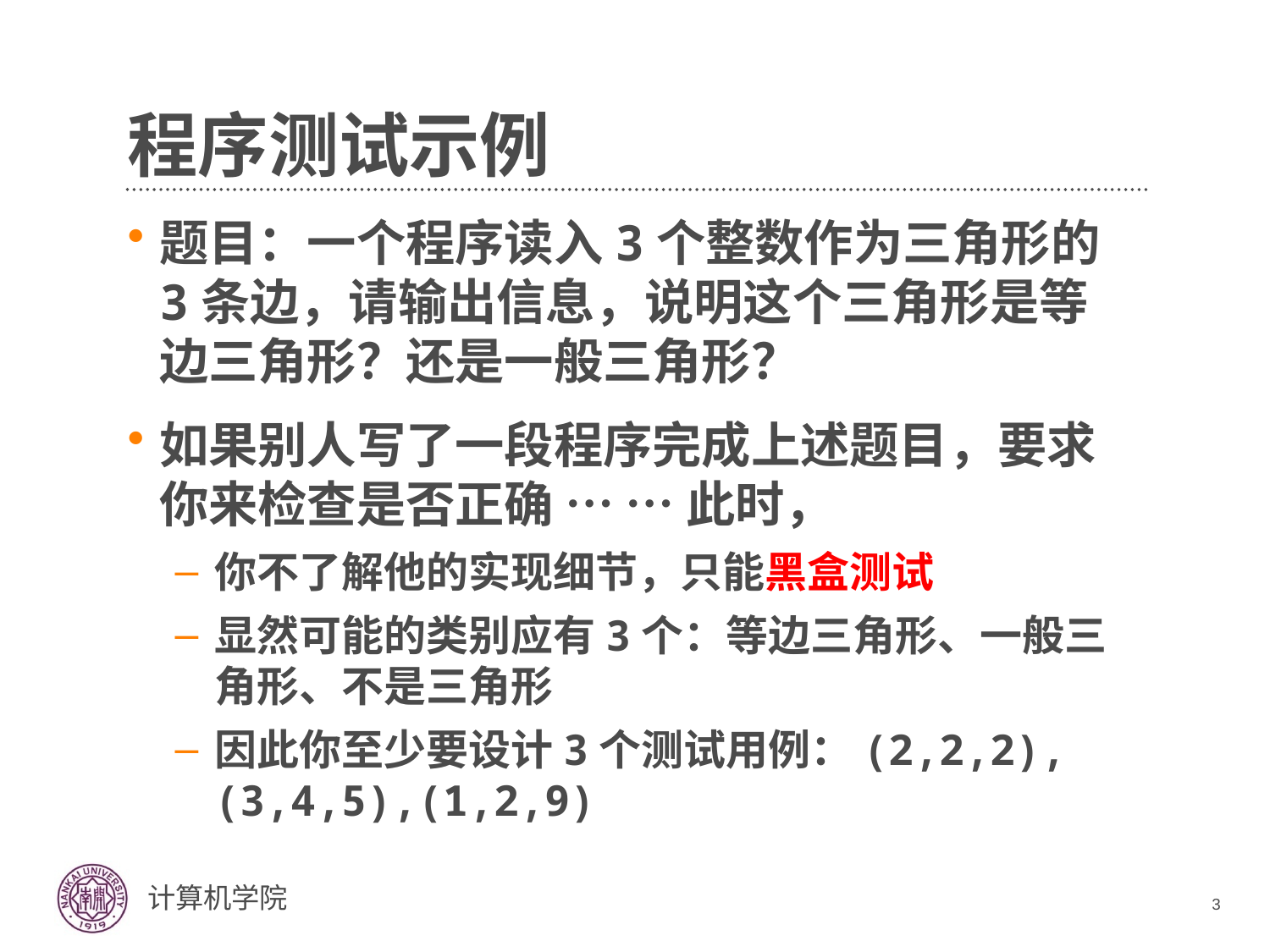

# 程序测试示例
题目：一个程序读入3个整数作为三角形的3条边，请输出信息，说明这个三角形是等边三角形？还是一般三角形？
如果别人写了一段程序完成上述题目，要求你来检查是否正确 … … 此时，
你不了解他的实现细节，只能黑盒测试
显然可能的类别应有3个：等边三角形、一般三角形、不是三角形
因此你至少要设计3个测试用例：(2,2,2),(3,4,5),(1,2,9)
3